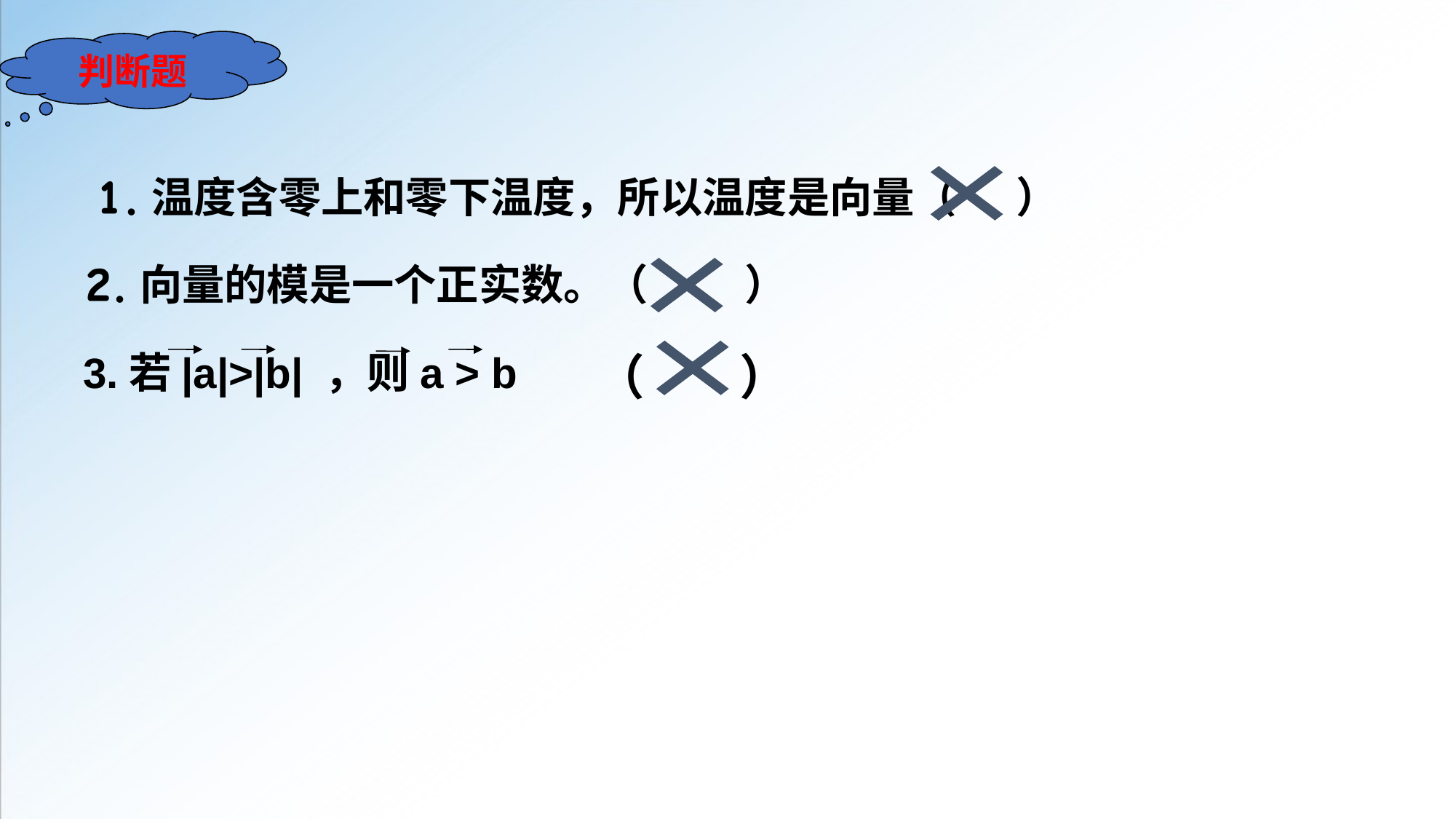

判断题

1.温度含零上和零下温度，所以温度是向量（     ）
×
2.向量的模是一个正实数。（　　 ）
×

 3.若|a|>|b| ，则a > b

×
（       ）